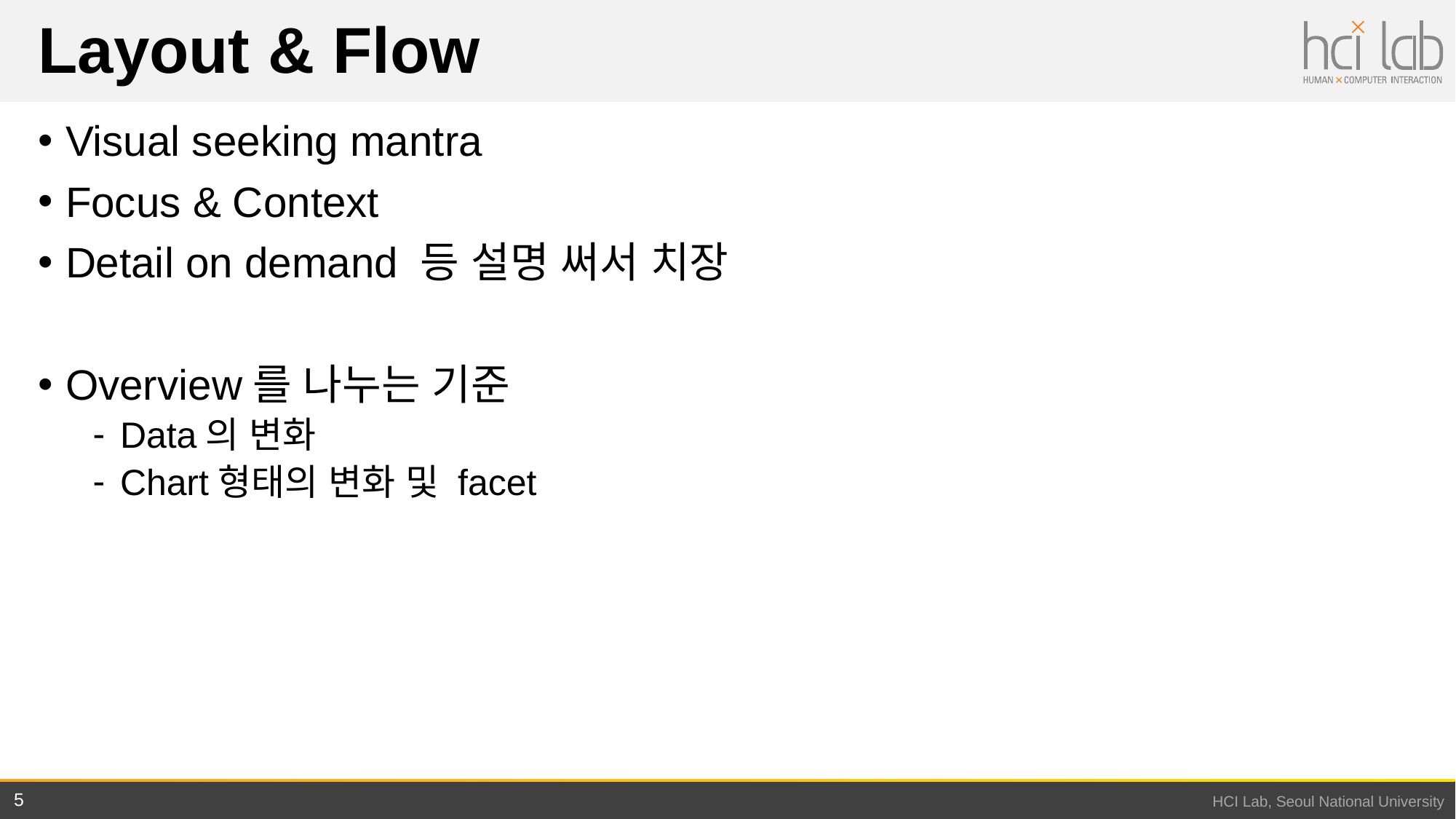

# Layout & Flow
Visual seeking mantra
Focus & Context
Detail on demand 등 설명 써서 치장

Overview를 나누는 기준
Data의 변화
Chart형태의 변화 및 facet

5